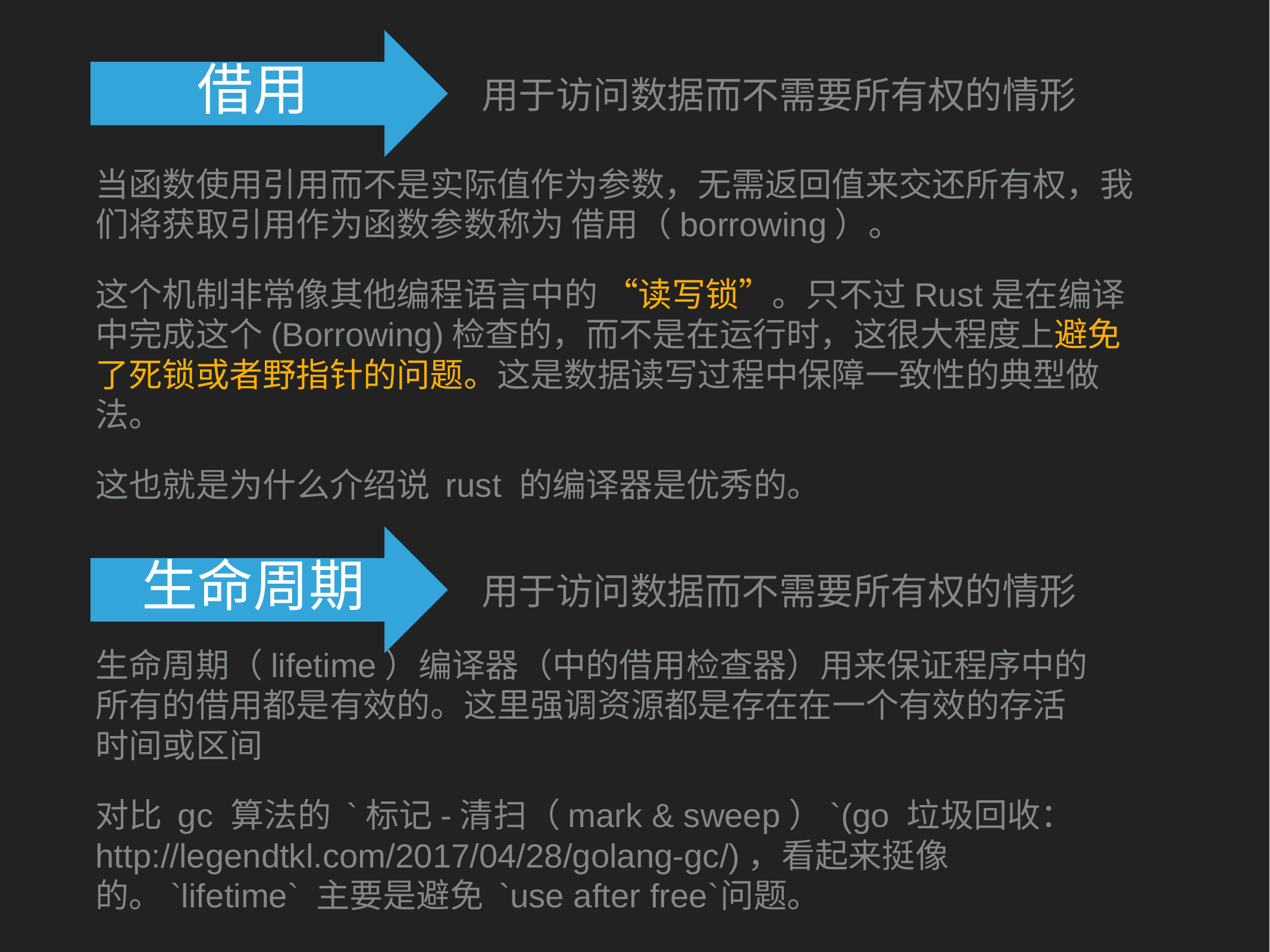

借用
用于访问数据而不需要所有权的情形
当函数使用引用而不是实际值作为参数，无需返回值来交还所有权，我们将获取引用作为函数参数称为 借用（borrowing）。
这个机制非常像其他编程语言中的 “读写锁”。只不过Rust是在编译中完成这个(Borrowing)检查的，而不是在运行时，这很大程度上避免了死锁或者野指针的问题。这是数据读写过程中保障一致性的典型做法。
这也就是为什么介绍说 rust 的编译器是优秀的。
生命周期
用于访问数据而不需要所有权的情形
生命周期（lifetime）编译器（中的借用检查器）用来保证程序中的所有的借用都是有效的。这里强调资源都是存在在一个有效的存活时间或区间
对比 gc 算法的 `标记-清扫（mark & sweep）`(go 垃圾回收：http://legendtkl.com/2017/04/28/golang-gc/)，看起来挺像的。`lifetime` 主要是避免 `use after free`	问题。